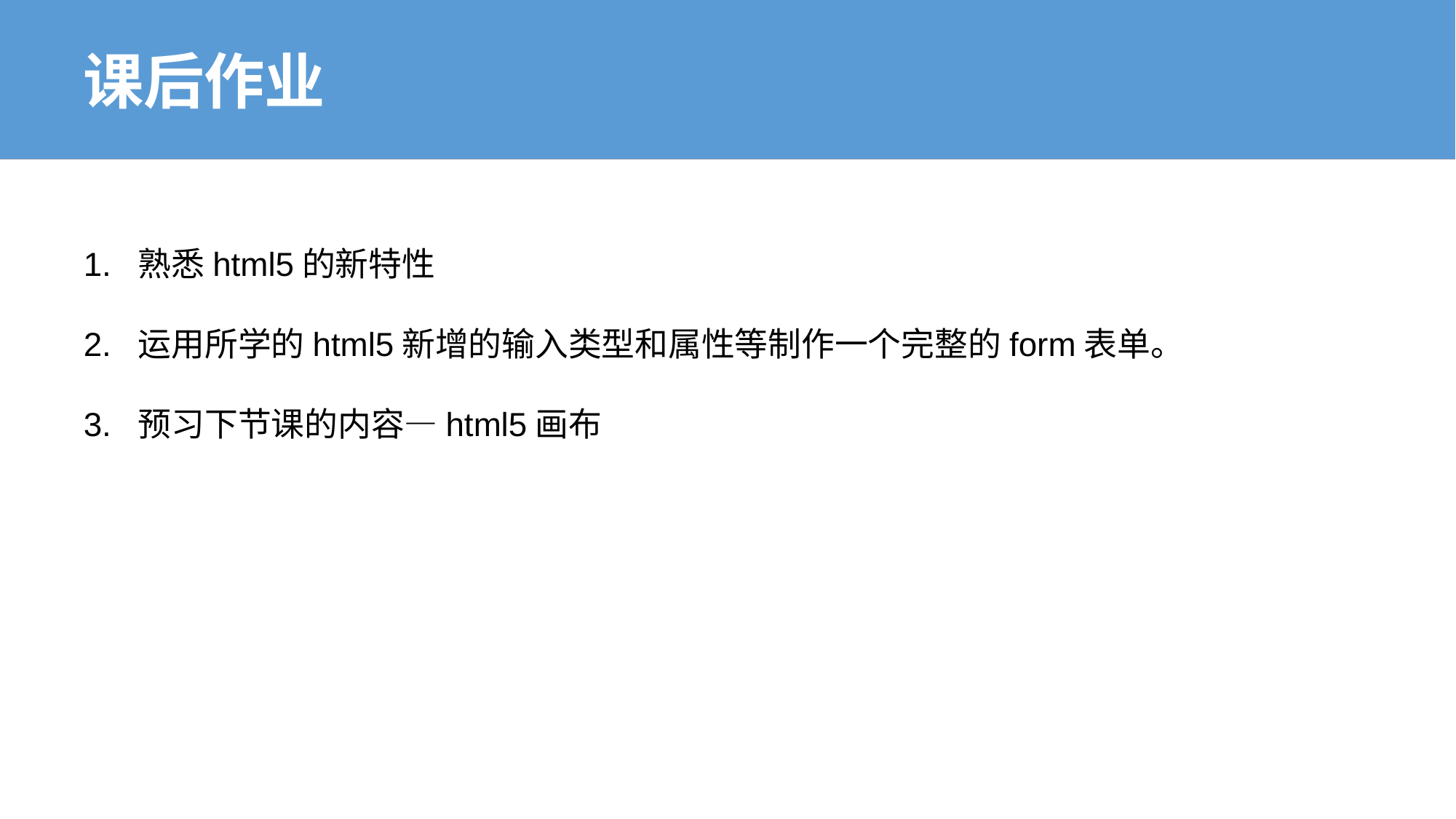

# 课后作业
熟悉html5的新特性
运用所学的html5新增的输入类型和属性等制作一个完整的form表单。
预习下节课的内容—html5画布